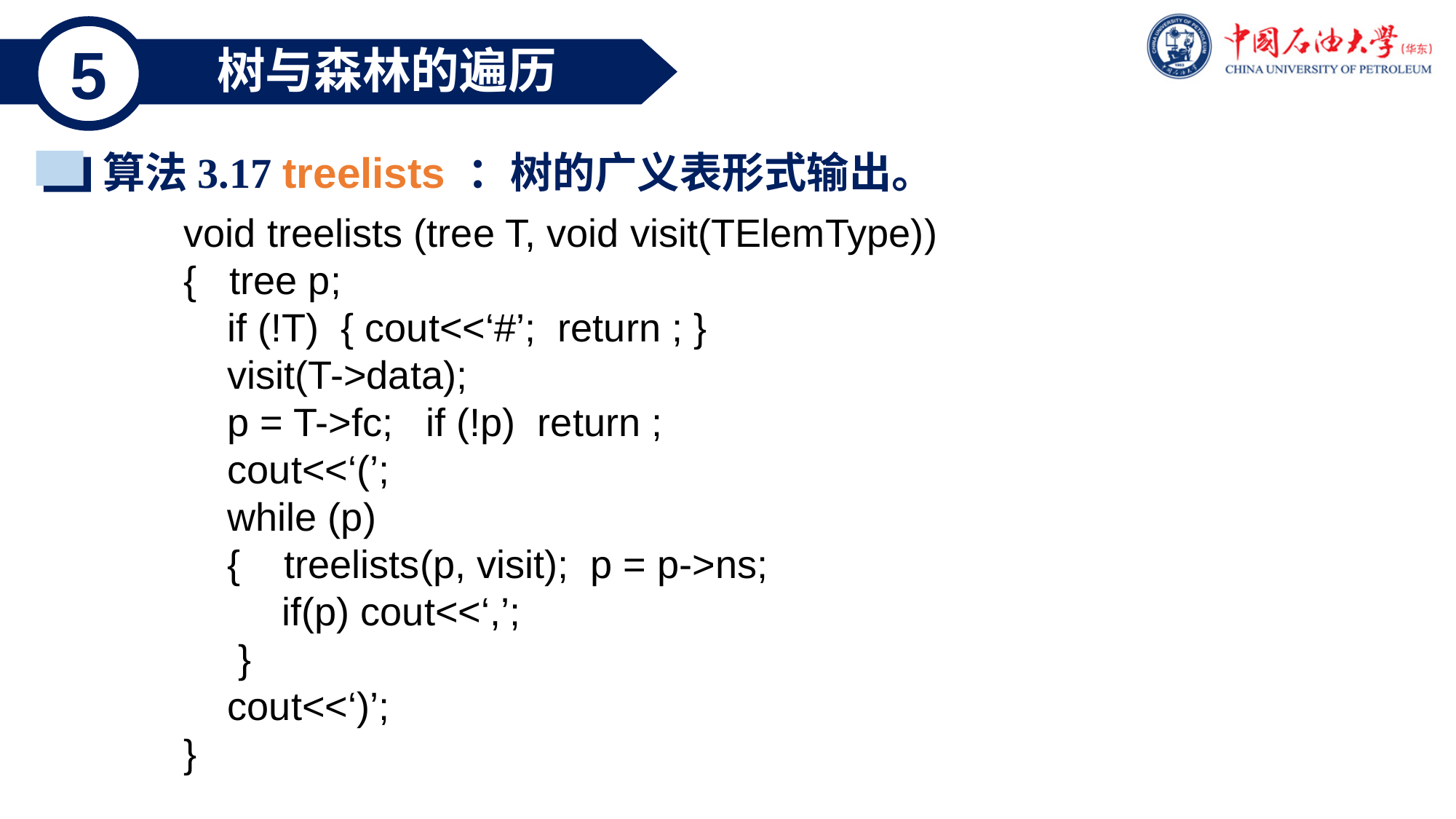

5
树与森林的遍历
算法3.17 treelists ：树的广义表形式输出。

void treelists (tree T, void visit(TElemType))
{   tree p;
    if (!T)  { cout<<‘#’;  return ; }
    visit(T->data);
    p = T->fc;   if (!p)  return ;
    cout<<‘(’;
    while (p)
    {    treelists(p, visit);  p = p->ns;
         if(p) cout<<‘,’;
     }
    cout<<‘)’;
}